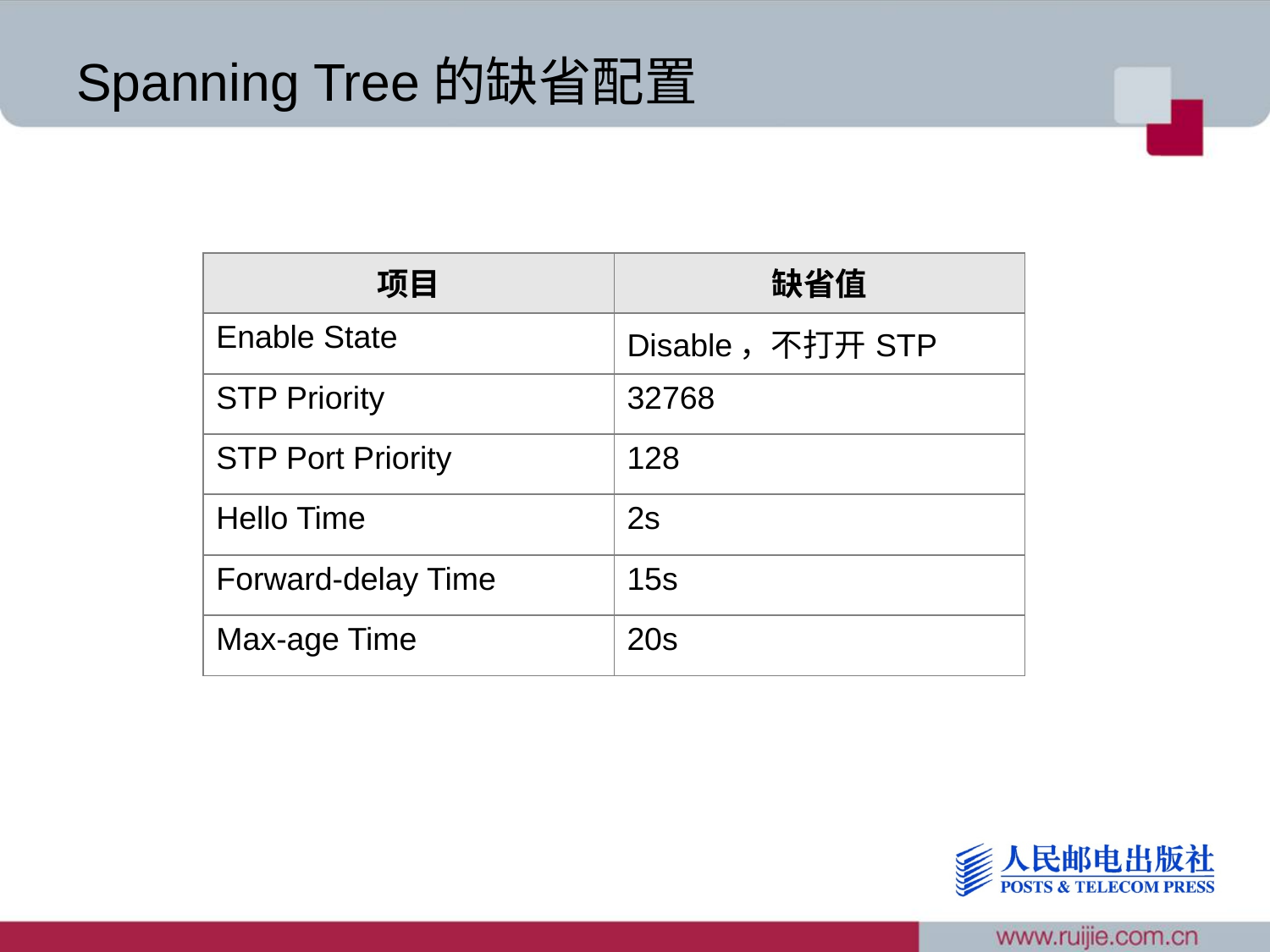

# Spanning Tree的缺省配置
| 项目 | 缺省值 |
| --- | --- |
| Enable State | Disable，不打开STP |
| STP Priority | 32768 |
| STP Port Priority | 128 |
| Hello Time | 2s |
| Forward-delay Time | 15s |
| Max-age Time | 20s |